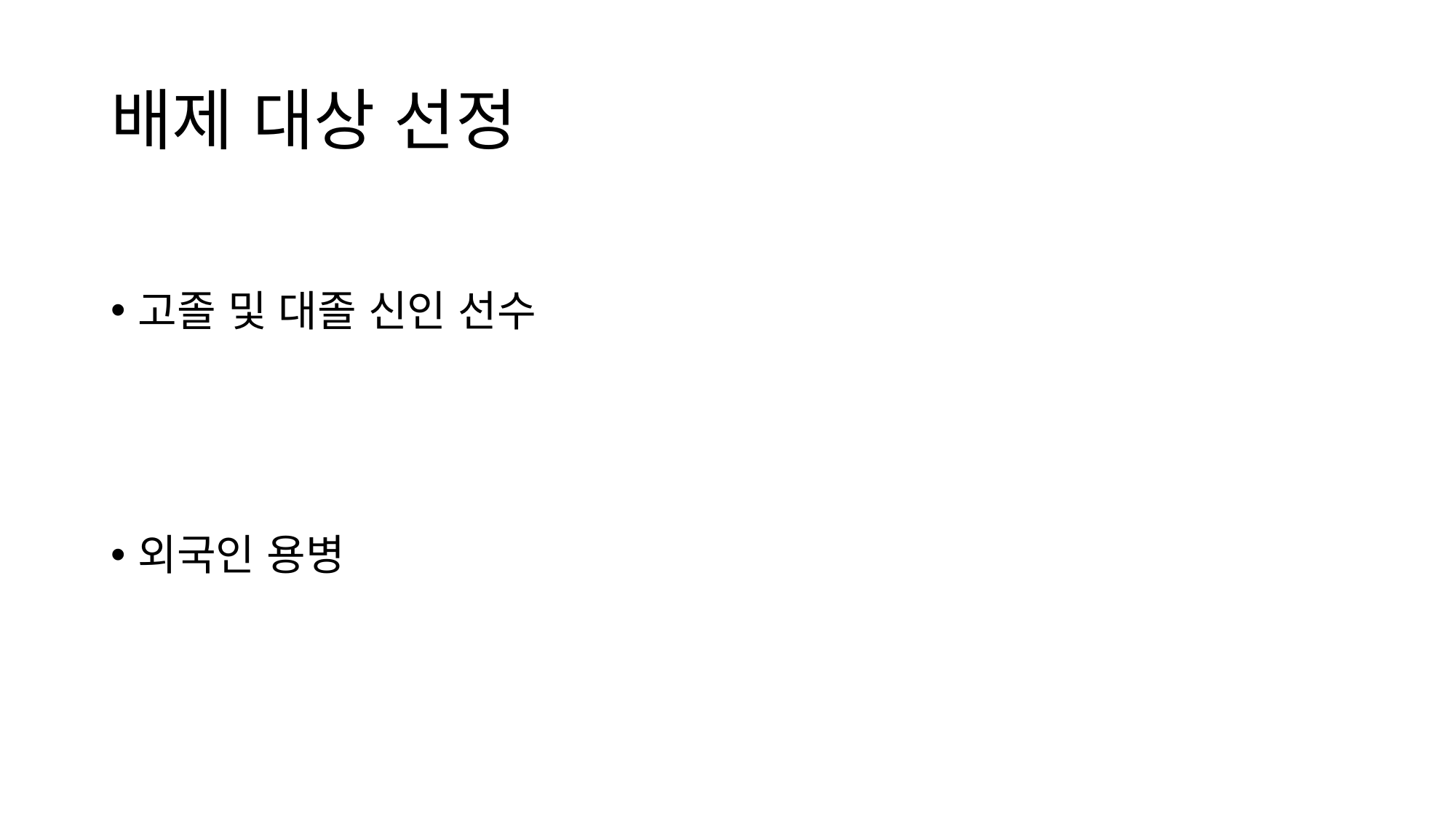

# 배제 대상 선정

고졸 및 대졸 신인 선수

외국인 용병